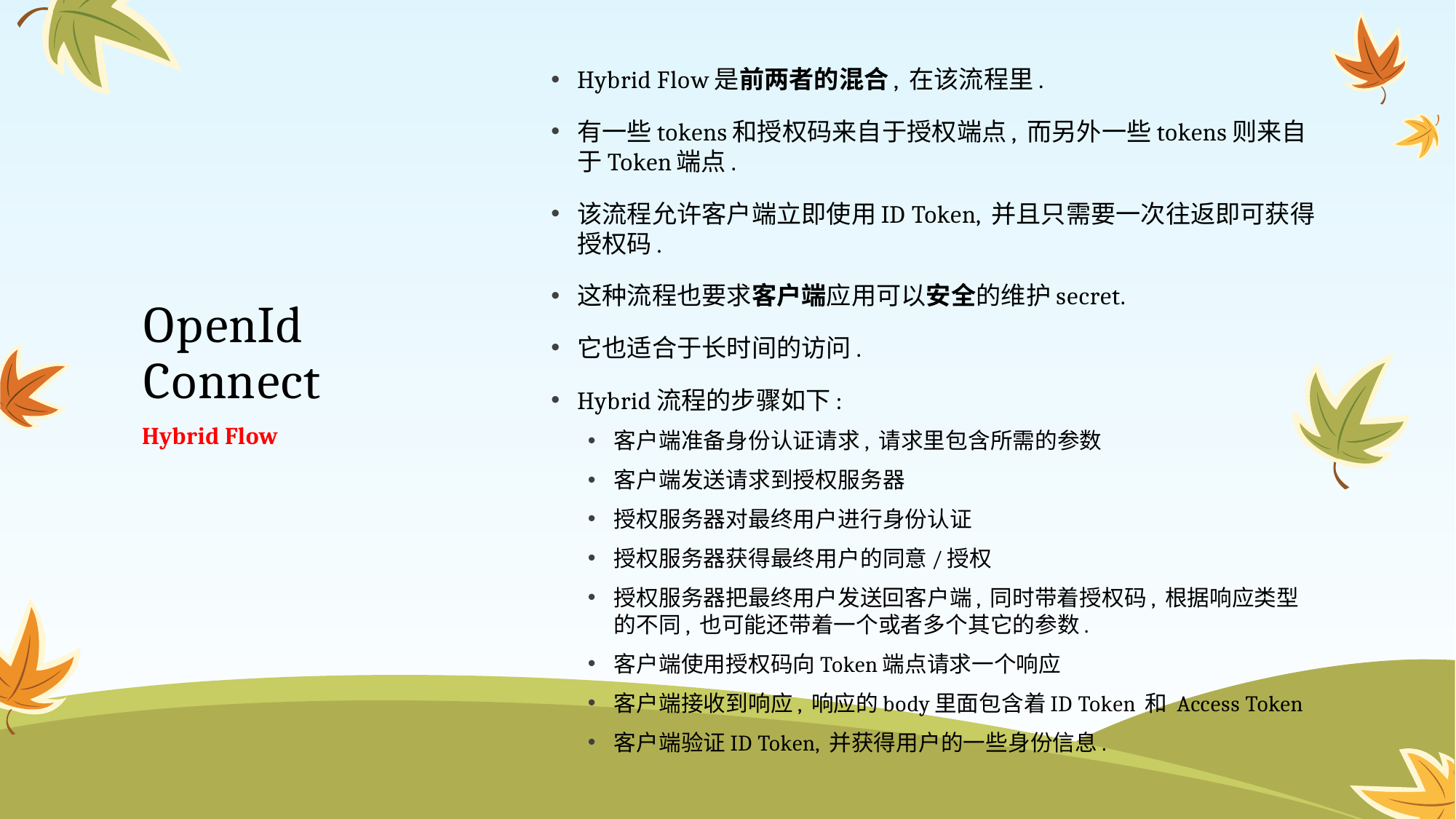

Hybrid Flow是前两者的混合, 在该流程里.
有一些tokens和授权码来自于授权端点, 而另外一些tokens则来自于Token端点.
该流程允许客户端立即使用ID Token, 并且只需要一次往返即可获得授权码.
这种流程也要求客户端应用可以安全的维护secret.
它也适合于长时间的访问.
Hybrid流程的步骤如下:
客户端准备身份认证请求, 请求里包含所需的参数
客户端发送请求到授权服务器
授权服务器对最终用户进行身份认证
授权服务器获得最终用户的同意/授权
授权服务器把最终用户发送回客户端, 同时带着授权码, 根据响应类型的不同, 也可能还带着一个或者多个其它的参数.
客户端使用授权码向Token端点请求一个响应
客户端接收到响应, 响应的body里面包含着ID Token 和 Access Token
客户端验证ID Token, 并获得用户的一些身份信息.
# OpenId Connect
Hybrid Flow